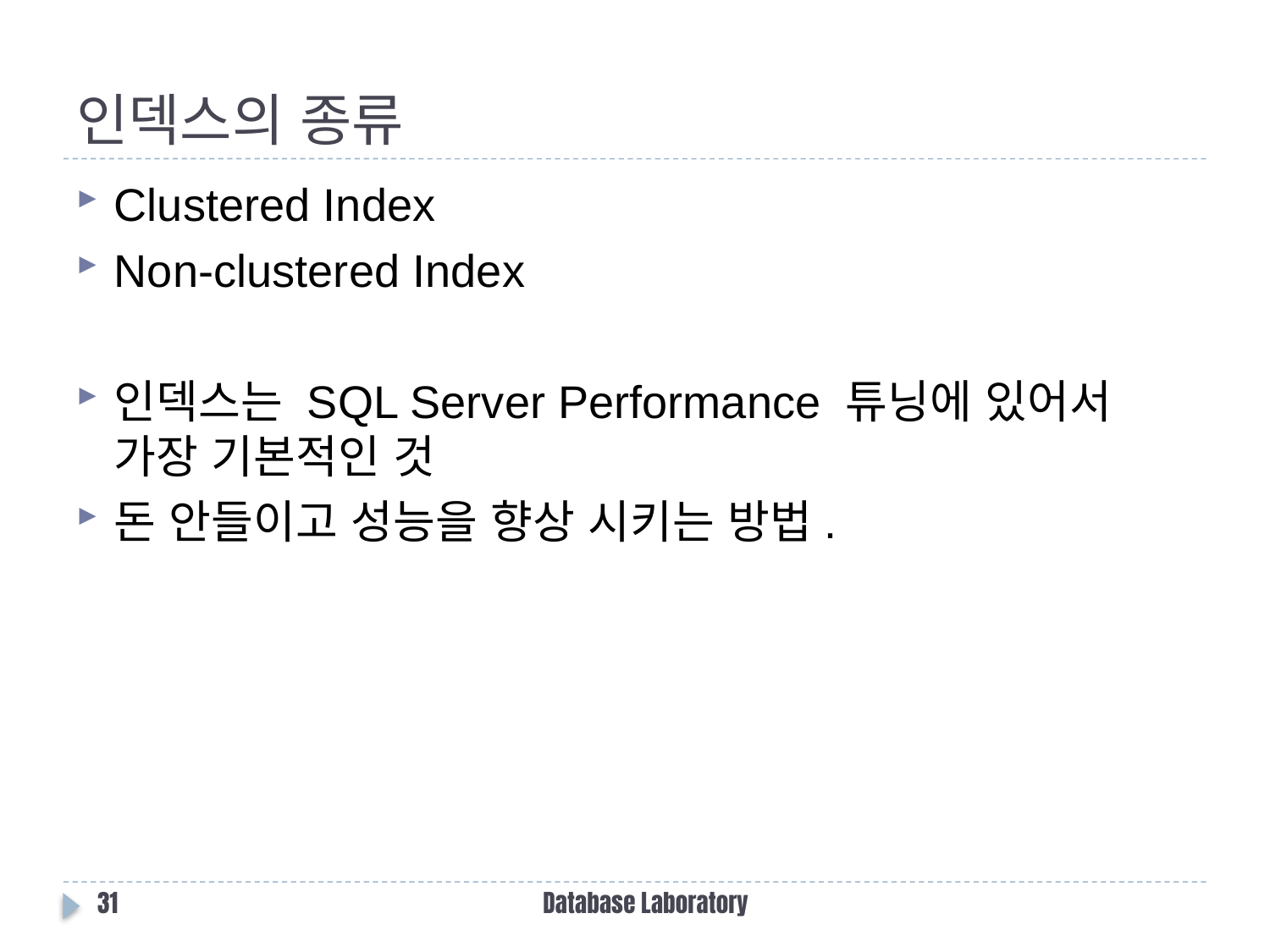

# 인덱스의 종류
Clustered Index
Non-clustered Index

인덱스는 SQL Server Performance 튜닝에 있어서 가장 기본적인 것
돈 안들이고 성능을 향상 시키는 방법.
31
Database Laboratory